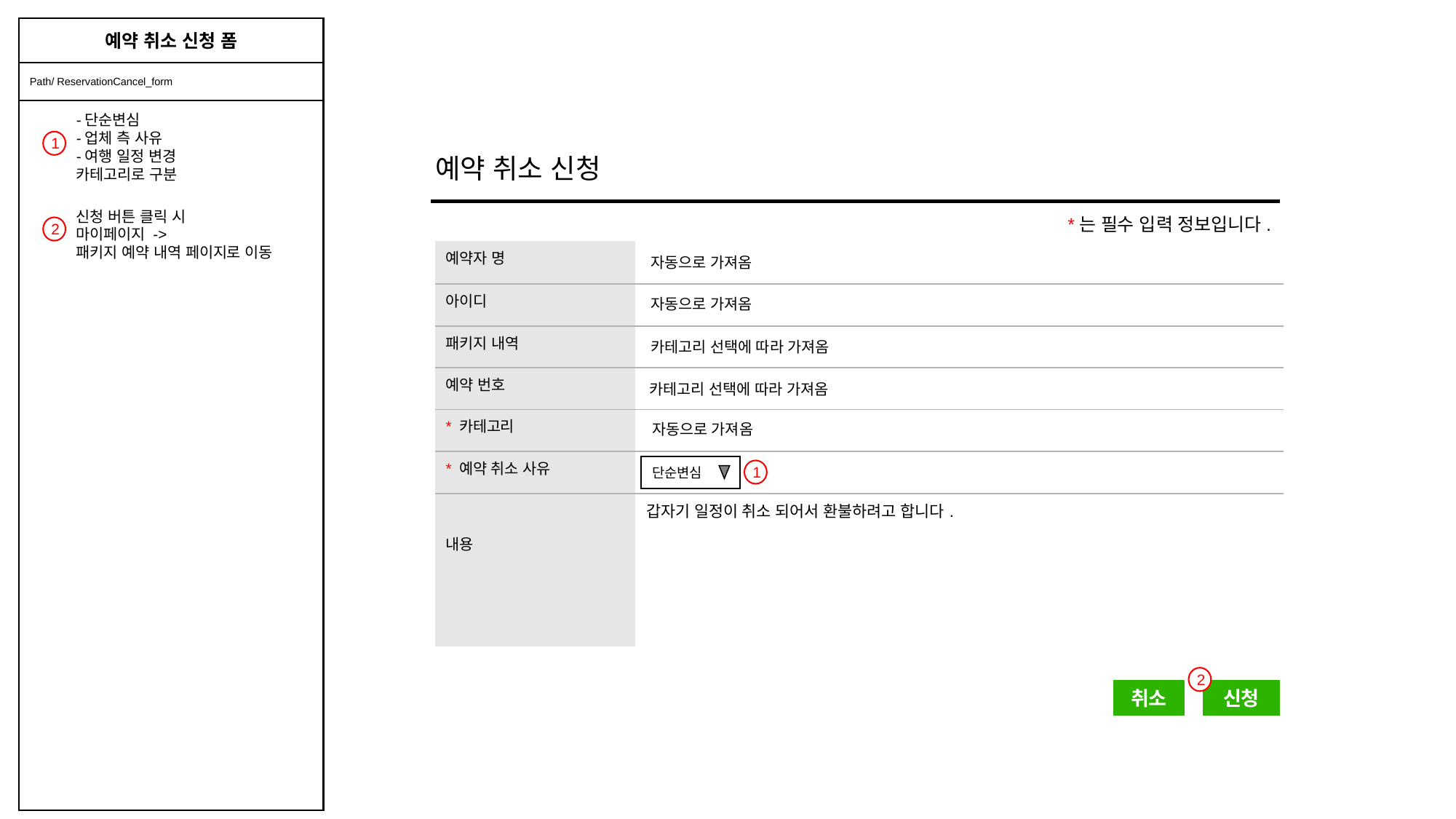

예약 취소 신청 폼
Path/ ReservationCancel_form

-단순변심
-업체 측 사유
-여행 일정 변경
카테고리로 구분
1
예약 취소 신청
신청 버튼 클릭 시
마이페이지 ->
패키지 예약 내역 페이지로 이동
*는 필수 입력 정보입니다.
2
| 예약자 명 |  |
| --- | --- |
| 아이디 |  |
| 패키지 내역 |  |
| 예약 번호 |  |
| \* 카테고리 |  |
| \* 예약 취소 사유 |  |
| 내용 | 갑자기 일정이 취소 되어서 환불하려고 합니다. |
자동으로 가져옴
자동으로 가져옴
카테고리 선택에 따라 가져옴
카테고리 선택에 따라 가져옴
자동으로 가져옴
단순변심
1

2
취소
신청